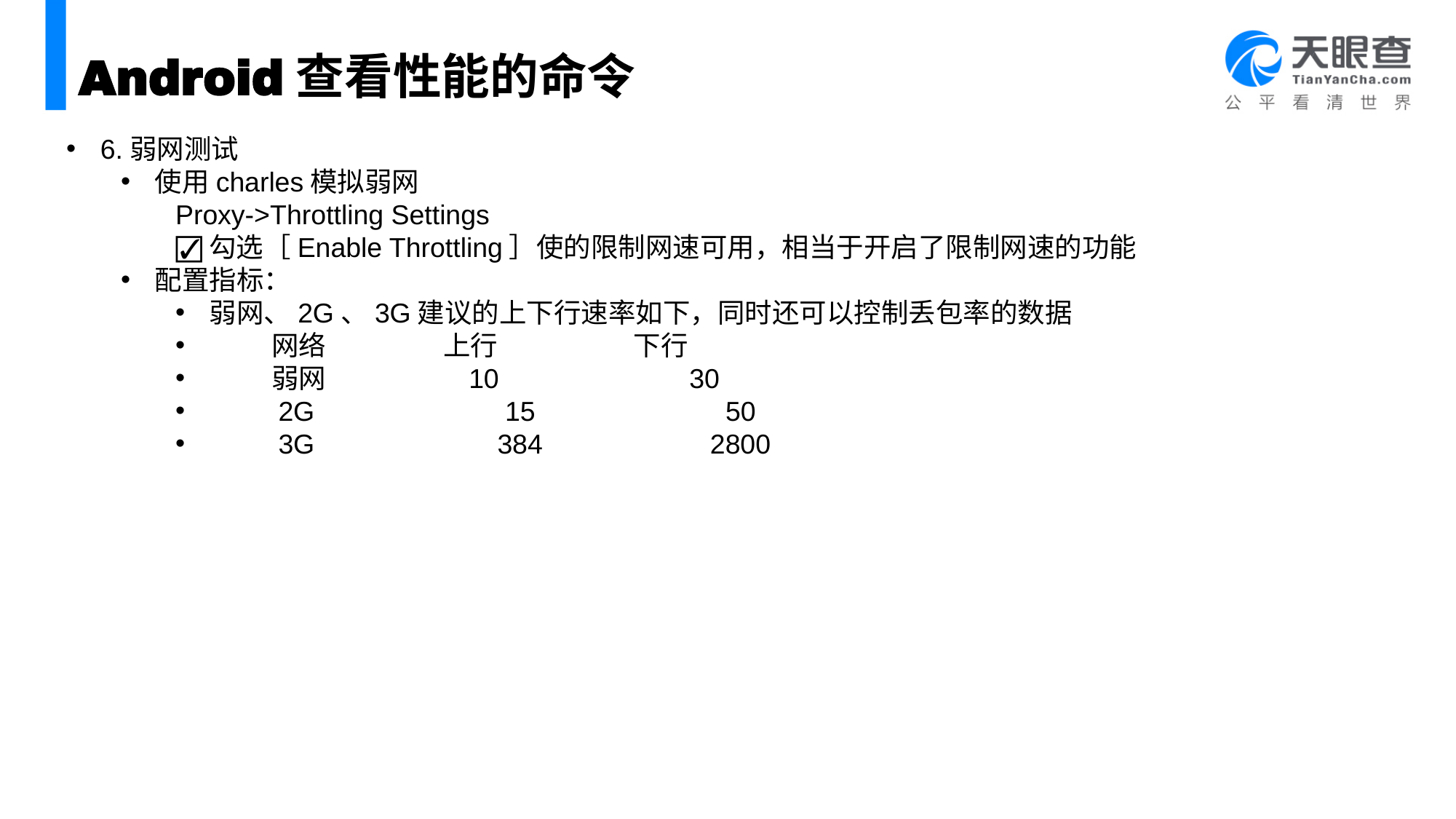

# Android查看性能的命令
6.弱网测试
使用charles模拟弱网
	Proxy->Throttling Settings
	☑️勾选［Enable Throttling］使的限制网速可用，相当于开启了限制网速的功能
配置指标：
弱网、2G、3G建议的上下行速率如下，同时还可以控制丢包率的数据
         网络                   上行                      下行
         弱网                      10                         30
         2G                         15                         50
         3G                        384                      2800